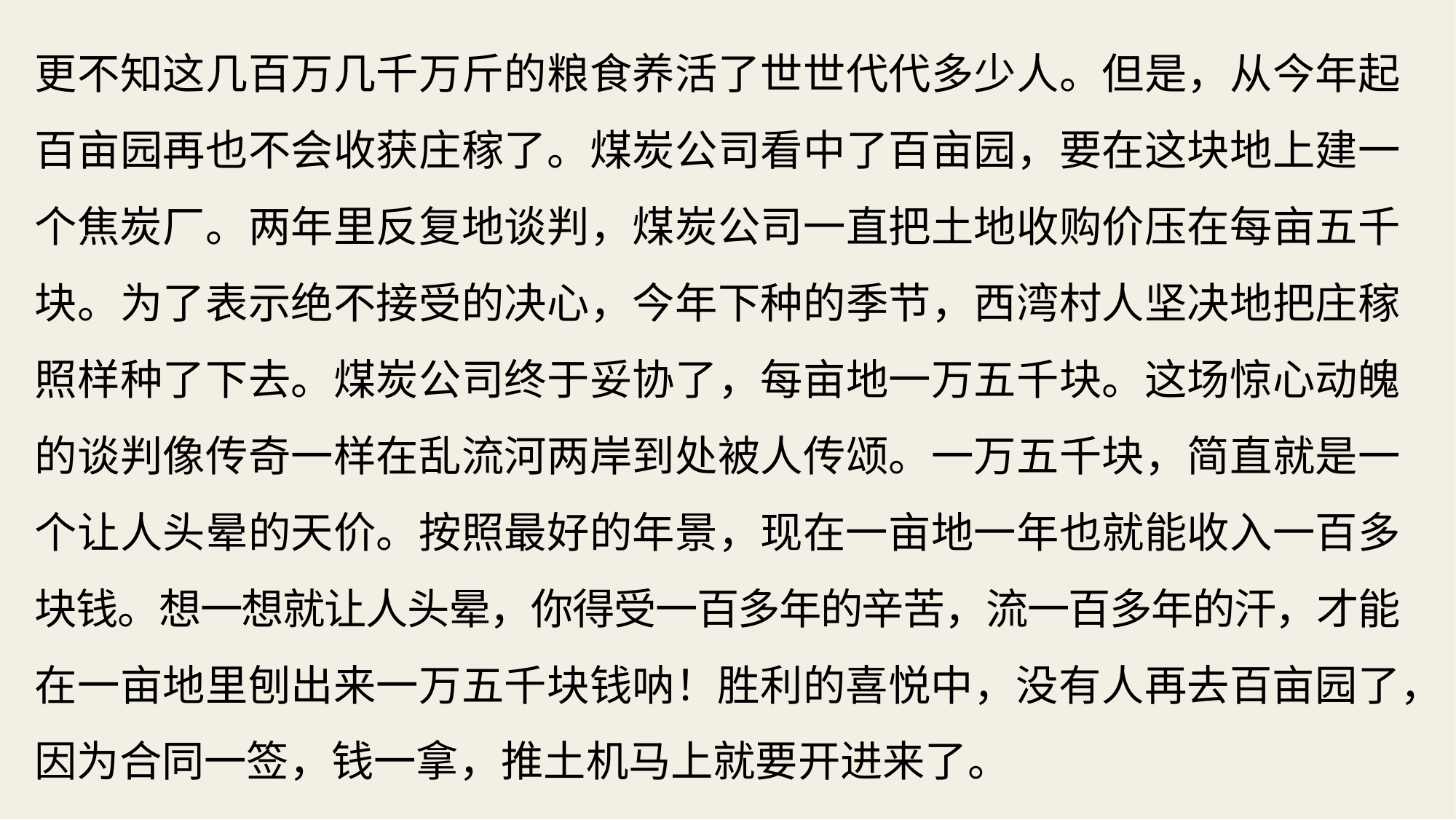

更不知这几百万几千万斤的粮食养活了世世代代多少人。但是，从今年起百亩园再也不会收获庄稼了。煤炭公司看中了百亩园，要在这块地上建一个焦炭厂。两年里反复地谈判，煤炭公司一直把土地收购价压在每亩五千块。为了表示绝不接受的决心，今年下种的季节，西湾村人坚决地把庄稼照样种了下去。煤炭公司终于妥协了，每亩地一万五千块。这场惊心动魄的谈判像传奇一样在乱流河两岸到处被人传颂。一万五千块，简直就是一个让人头晕的天价。按照最好的年景，现在一亩地一年也就能收入一百多块钱。想一想就让人头晕，你得受一百多年的辛苦，流一百多年的汗，才能在一亩地里刨出来一万五千块钱呐！胜利的喜悦中，没有人再去百亩园了，因为合同一签，钱一拿，推土机马上就要开进来了。